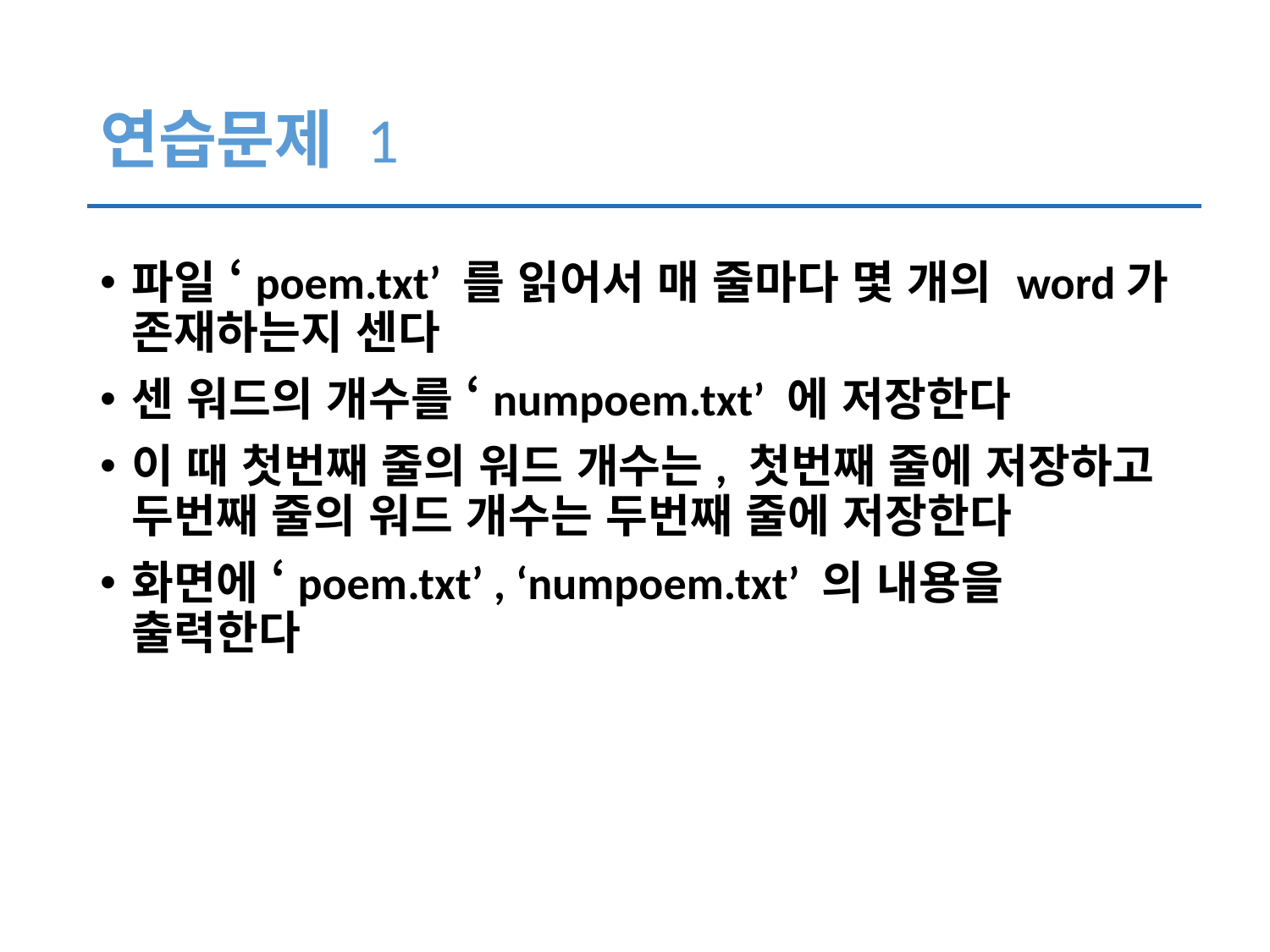

# 연습문제 1
파일 ‘poem.txt’ 를 읽어서 매 줄마다 몇 개의 word가 존재하는지 센다
센 워드의 개수를 ‘numpoem.txt’ 에 저장한다
이 때 첫번째 줄의 워드 개수는, 첫번째 줄에 저장하고 두번째 줄의 워드 개수는 두번째 줄에 저장한다
화면에 ‘poem.txt’ , ‘numpoem.txt’ 의 내용을 출력한다